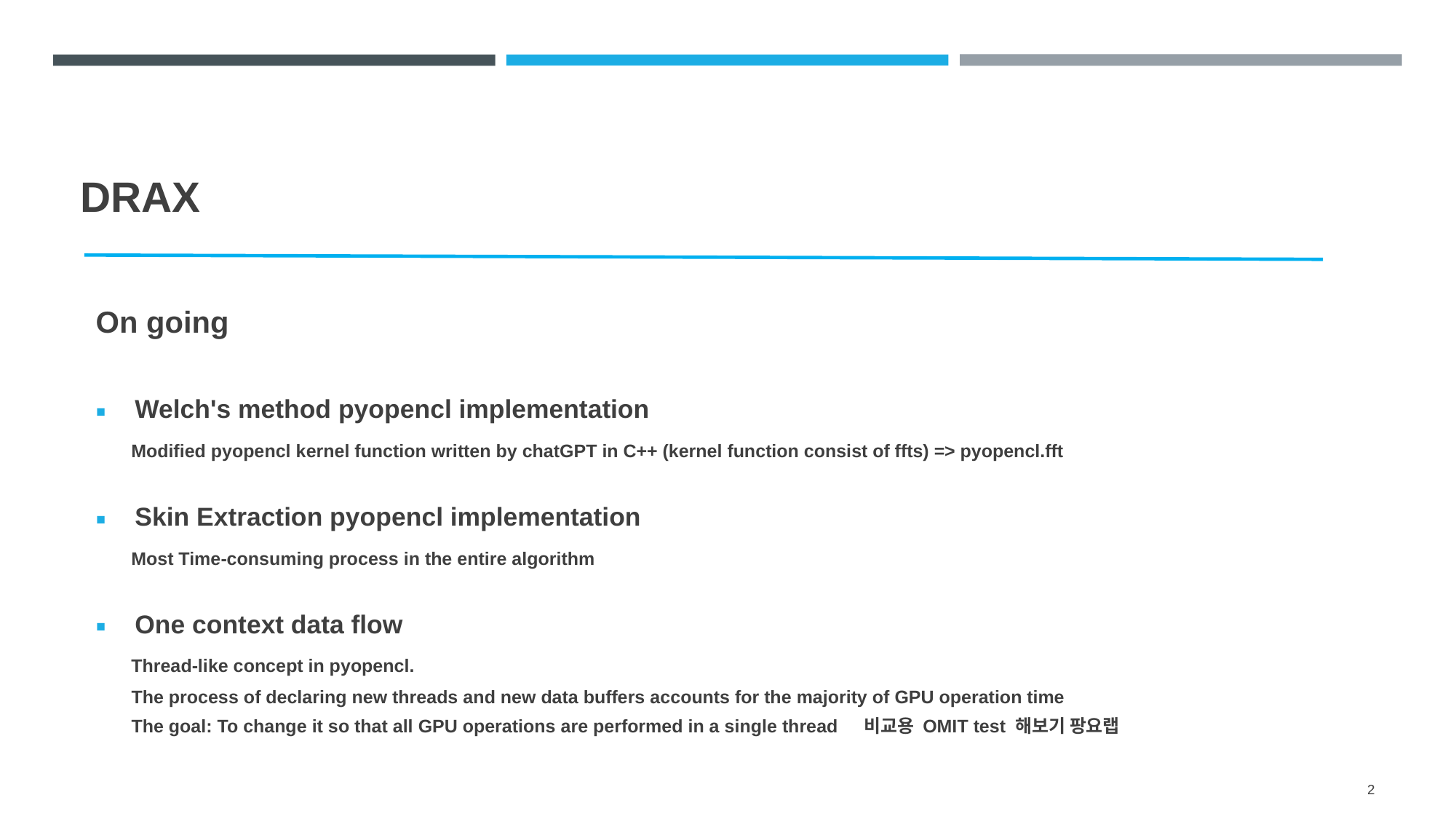

# DRAX
On going

Welch's method pyopencl implementation
     Modified pyopencl kernel function written by chatGPT in C++ (kernel function consist of ffts) => pyopencl.fft

Skin Extraction pyopencl implementation
     Most Time-consuming process in the entire algorithm

One context data flow
     Thread-like concept in pyopencl.
       The process of declaring new threads and new data buffers accounts for the majority of GPU operation time
       The goal: To change it so that all GPU operations are performed in a single thread    비교용 OMIT test 해보기 팡요랩
2